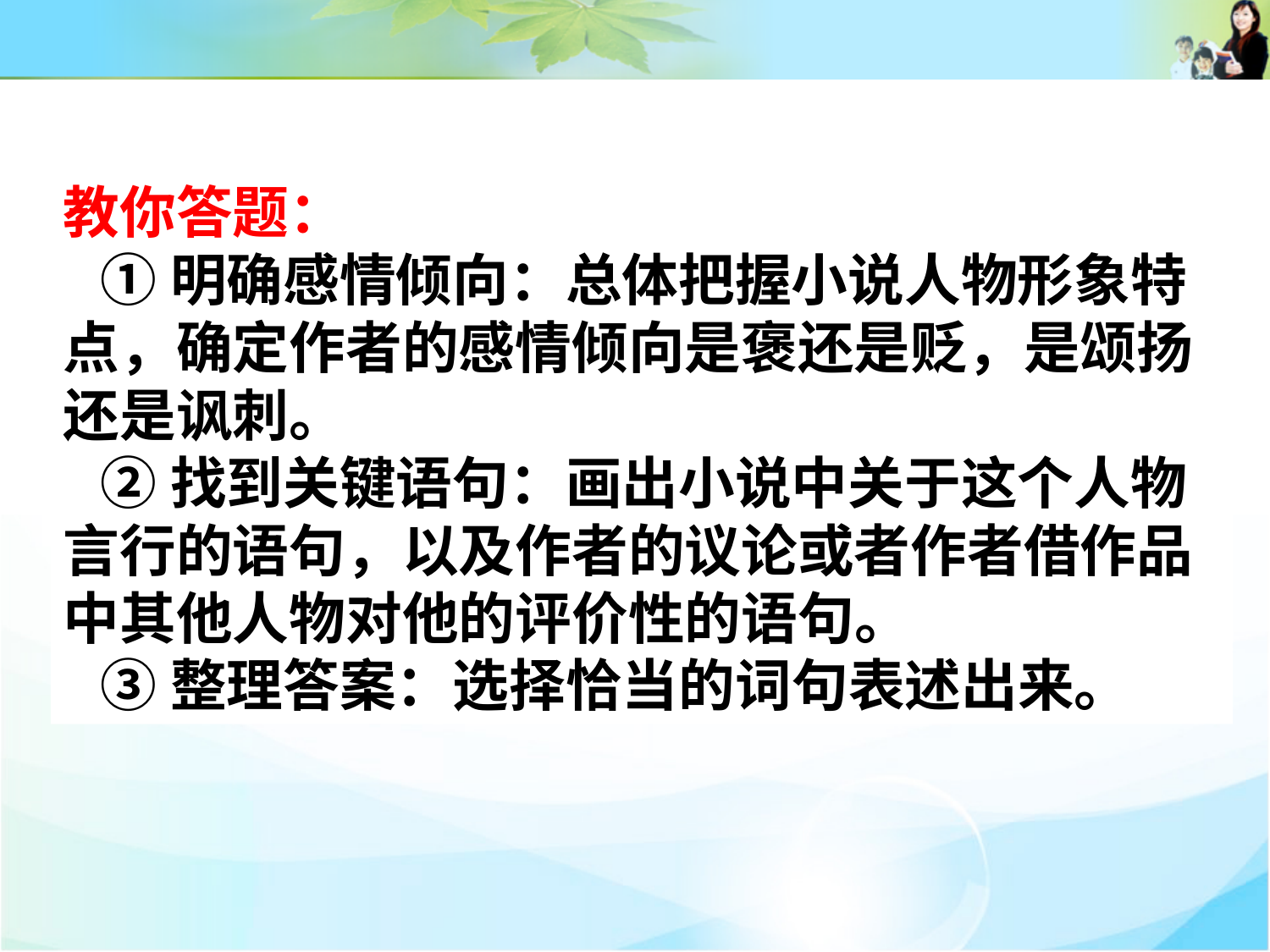

教你答题：
①明确感情倾向：总体把握小说人物形象特点，确定作者的感情倾向是褒还是贬，是颂扬还是讽刺。
②找到关键语句：画出小说中关于这个人物言行的语句，以及作者的议论或者作者借作品中其他人物对他的评价性的语句。
③整理答案：选择恰当的词句表述出来。